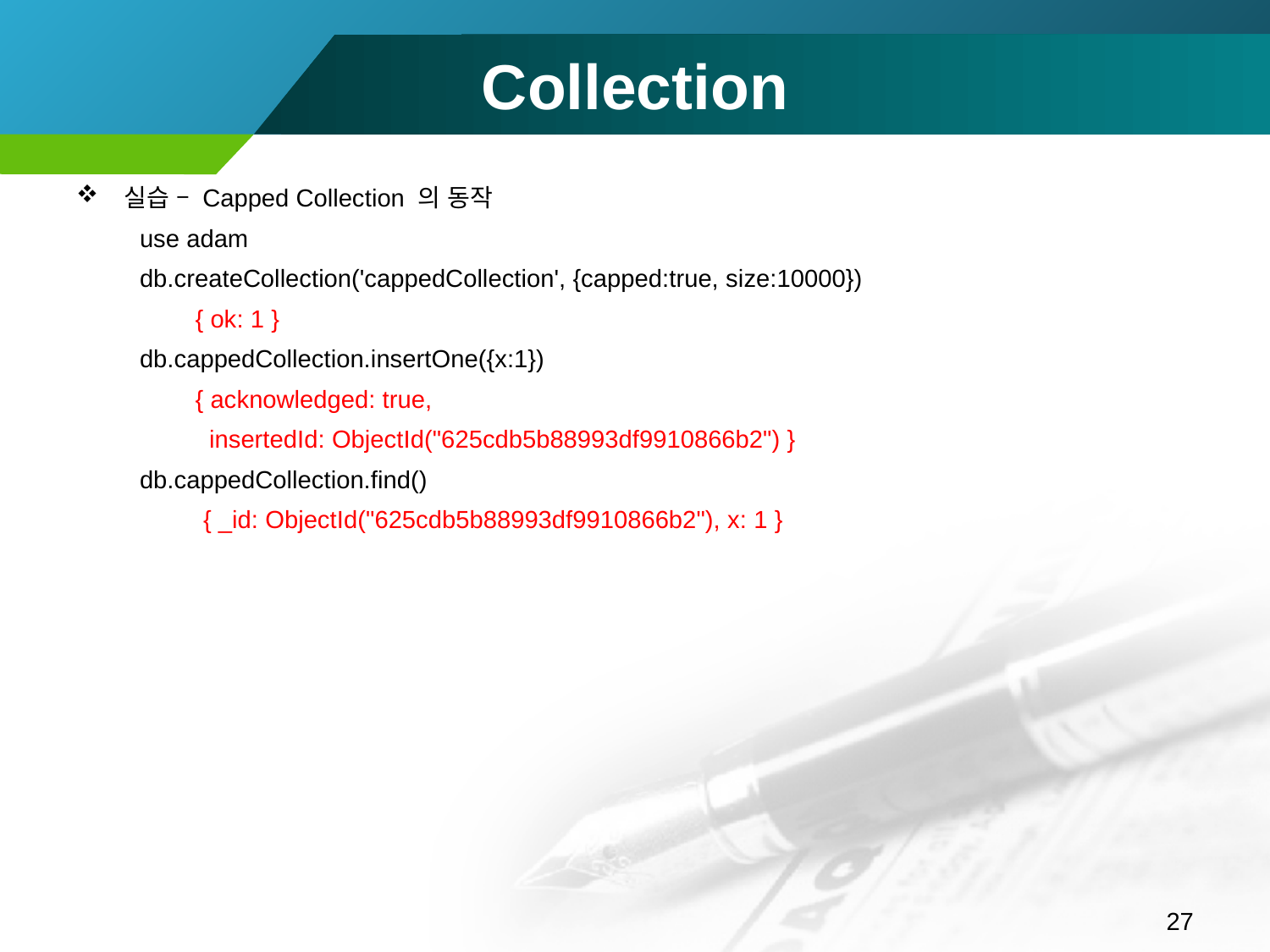

# Collection
실습 – Capped Collection 의 동작
use adam
db.createCollection('cappedCollection', {capped:true, size:10000})
{ ok: 1 }
db.cappedCollection.insertOne({x:1})
{ acknowledged: true,
  insertedId: ObjectId("625cdb5b88993df9910866b2") }
db.cappedCollection.find()
{ _id: ObjectId("625cdb5b88993df9910866b2"), x: 1 }

27